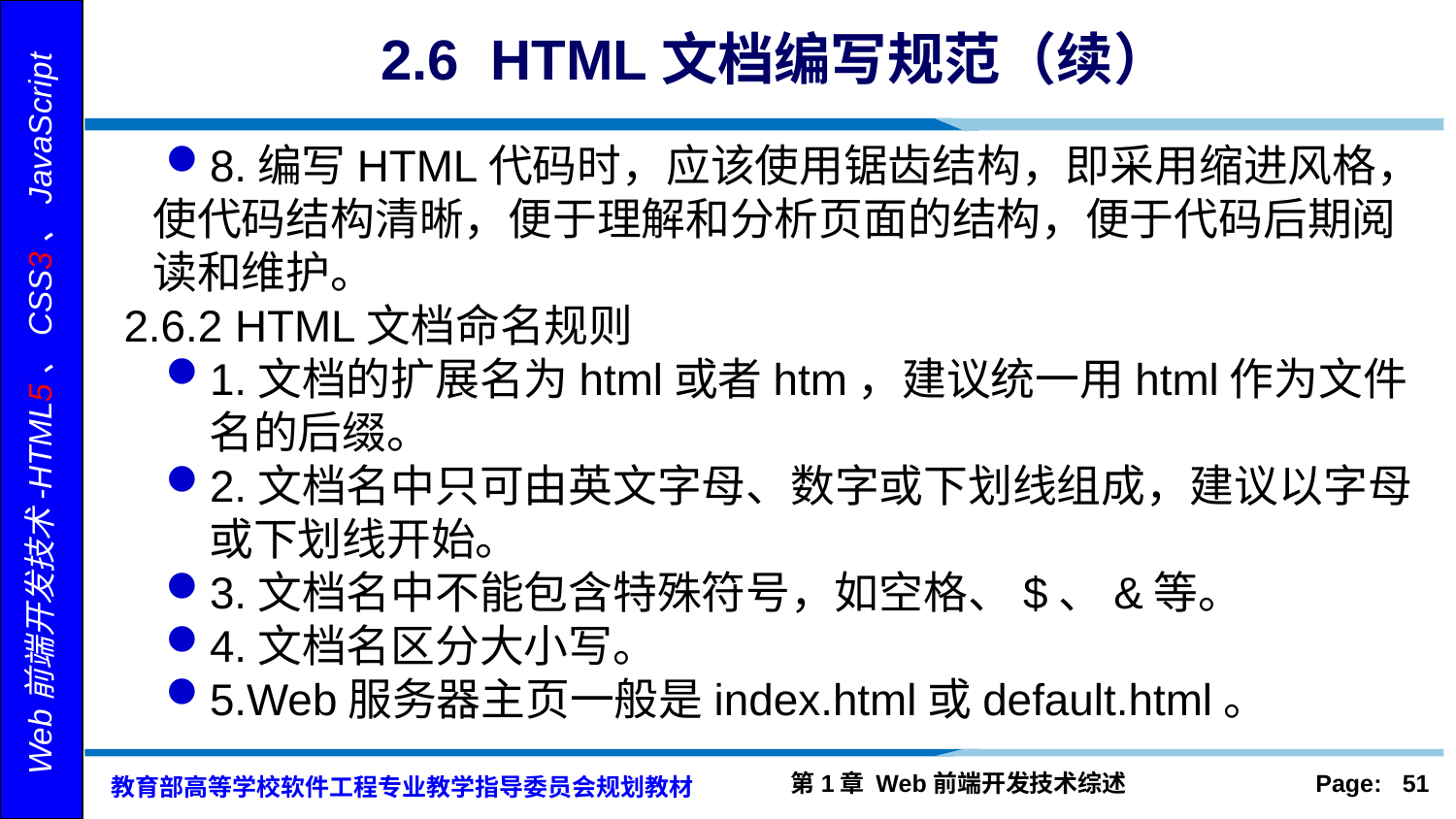

# 2.6  HTML文档编写规范（续）
8.编写HTML代码时，应该使用锯齿结构，即采用缩进风格，使代码结构清晰，便于理解和分析页面的结构，便于代码后期阅读和维护。
2.6.2 HTML文档命名规则
1.文档的扩展名为html或者htm，建议统一用html作为文件名的后缀。
2.文档名中只可由英文字母、数字或下划线组成，建议以字母或下划线开始。
3.文档名中不能包含特殊符号，如空格、$、&等。
4.文档名区分大小写。
5.Web服务器主页一般是index.html或default.html。